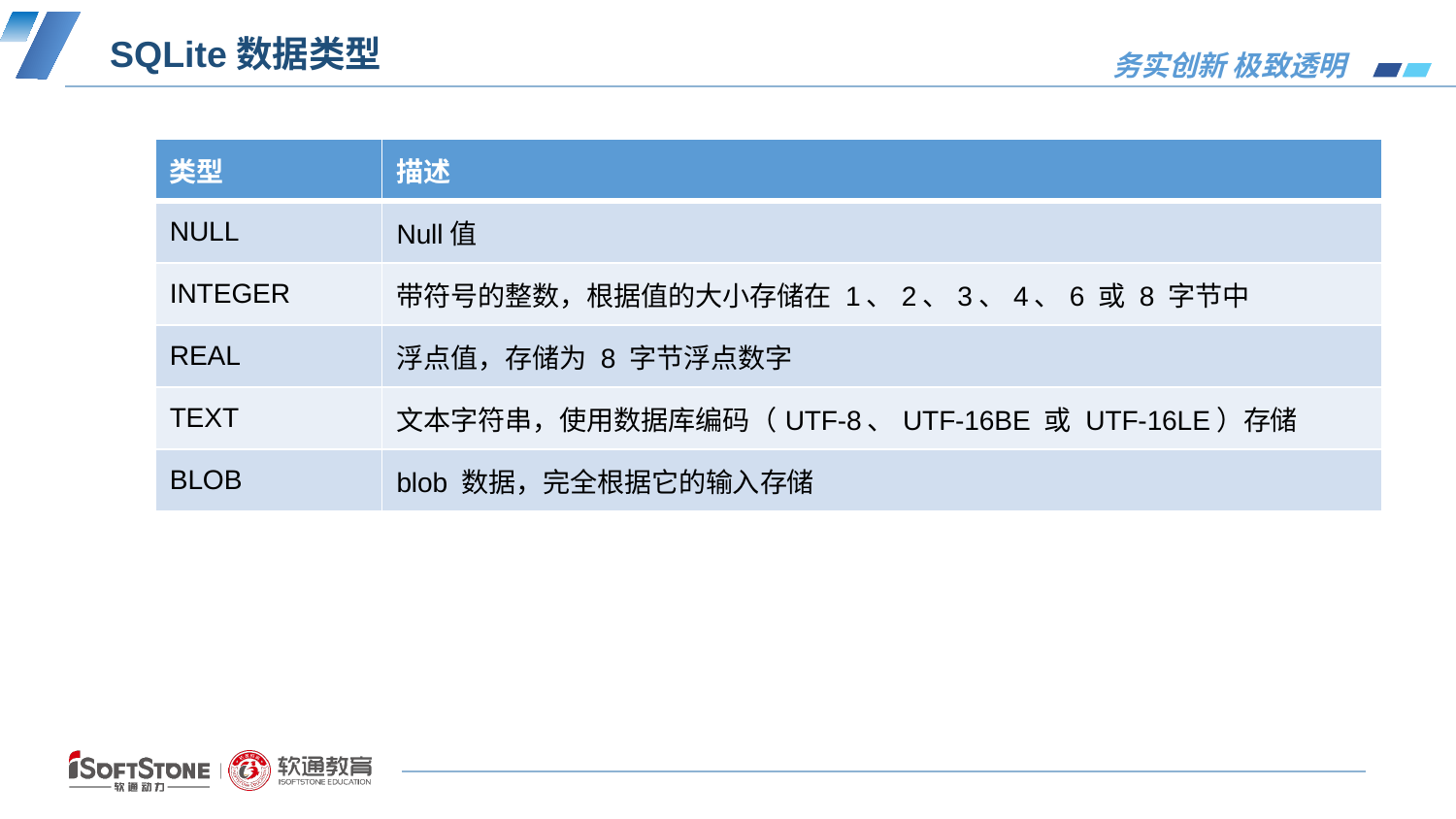

# SQLite数据类型
| 类型 | 描述 |
| --- | --- |
| NULL | Null值 |
| INTEGER | 带符号的整数，根据值的大小存储在 1、2、3、4、6 或 8 字节中 |
| REAL | 浮点值，存储为 8 字节浮点数字 |
| TEXT | 文本字符串，使用数据库编码（UTF-8、UTF-16BE 或 UTF-16LE）存储 |
| BLOB | blob 数据，完全根据它的输入存储 |